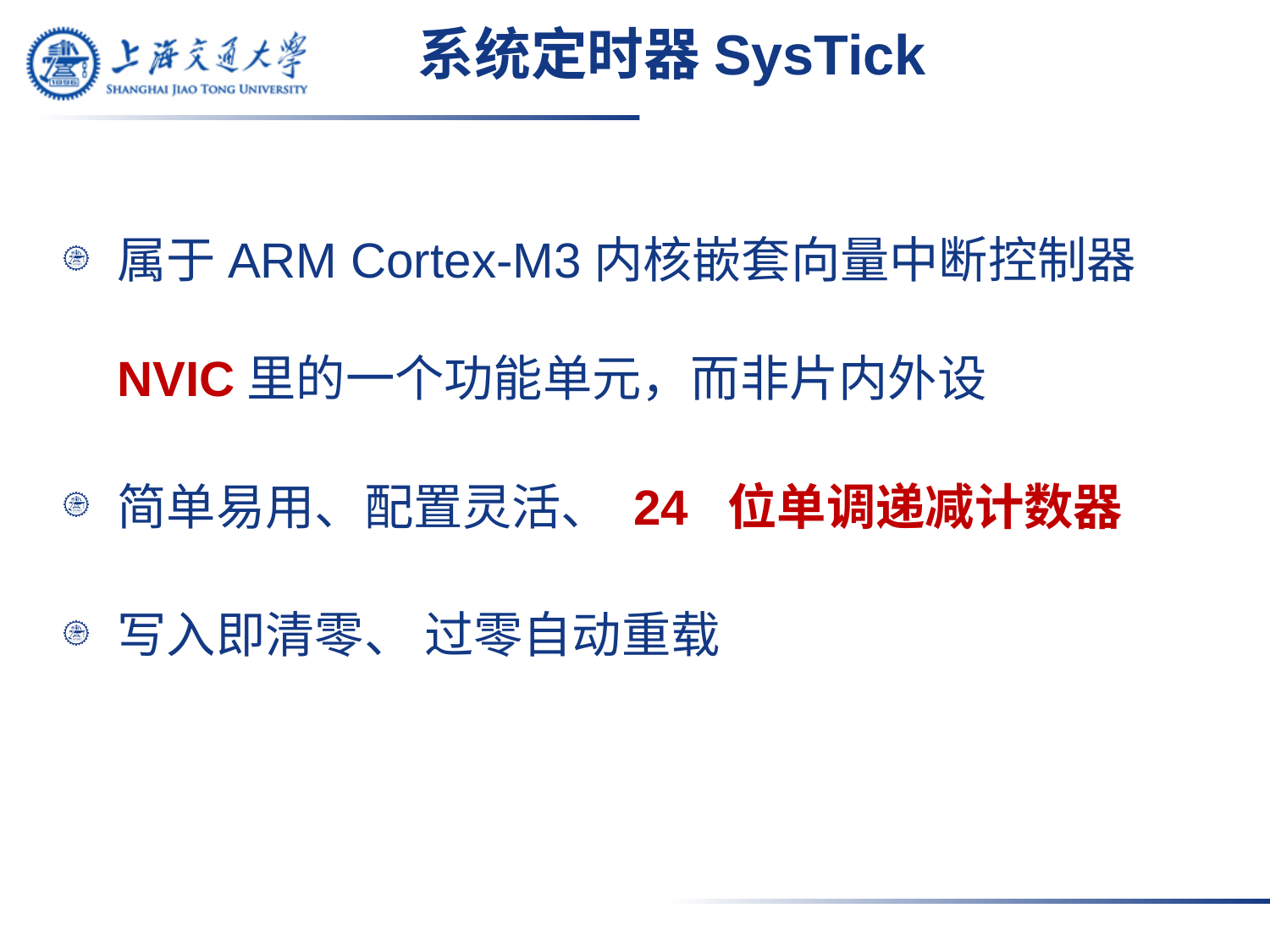

# 系统定时器SysTick
属于ARM Cortex-M3内核嵌套向量中断控制器NVIC里的一个功能单元，而非片内外设
简单易用、配置灵活、 24  位单调递减计数器
写入即清零、 过零自动重载